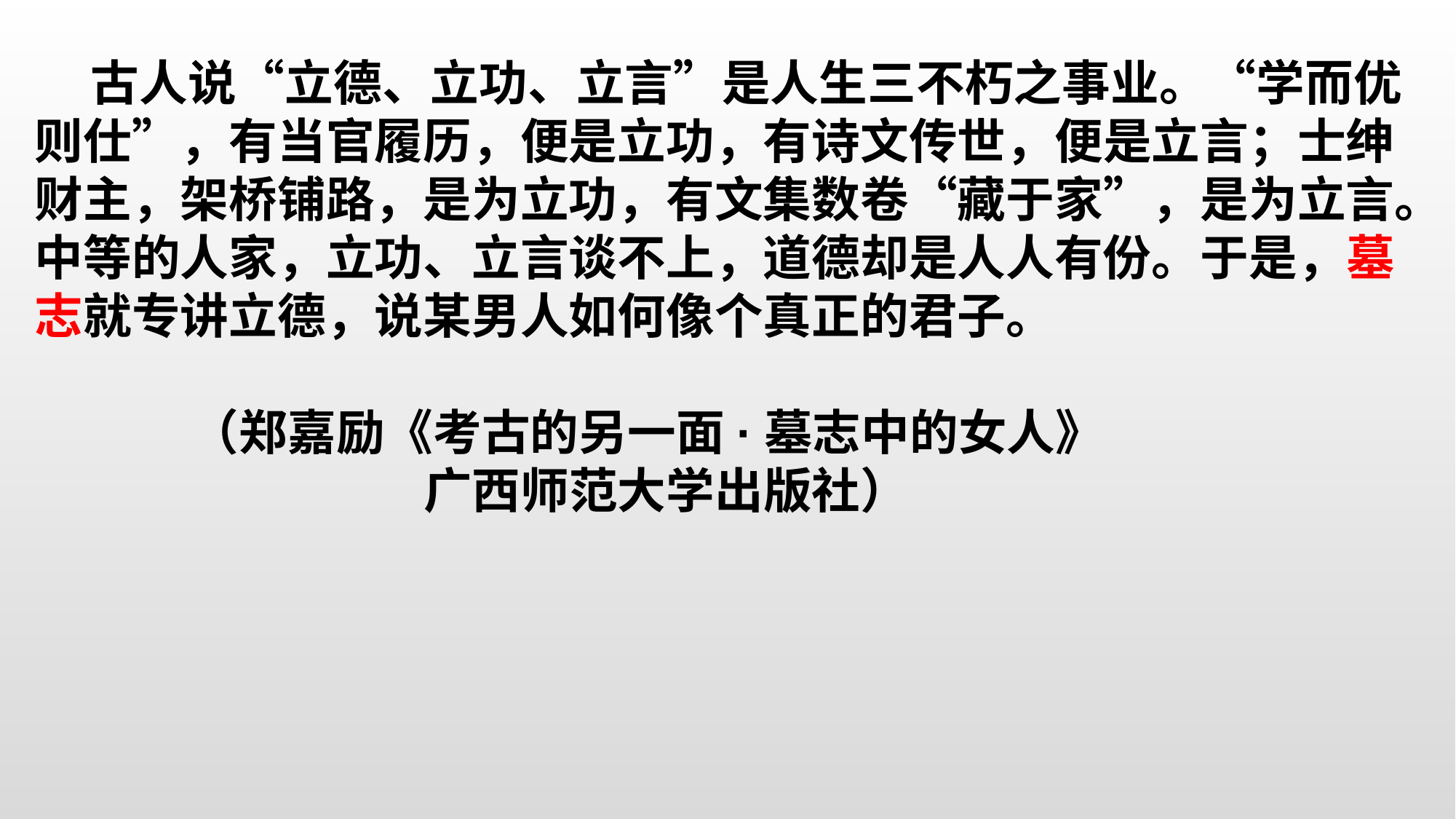

古人说“立德、立功、立言”是人生三不朽之事业。“学而优则仕”，有当官履历，便是立功，有诗文传世，便是立言；士绅财主，架桥铺路，是为立功，有文集数卷“藏于家”，是为立言。中等的人家，立功、立言谈不上，道德却是人人有份。于是，墓志就专讲立德，说某男人如何像个真正的君子。

             （郑嘉励《考古的另一面·墓志中的女人》
                                  广西师范大学出版社）